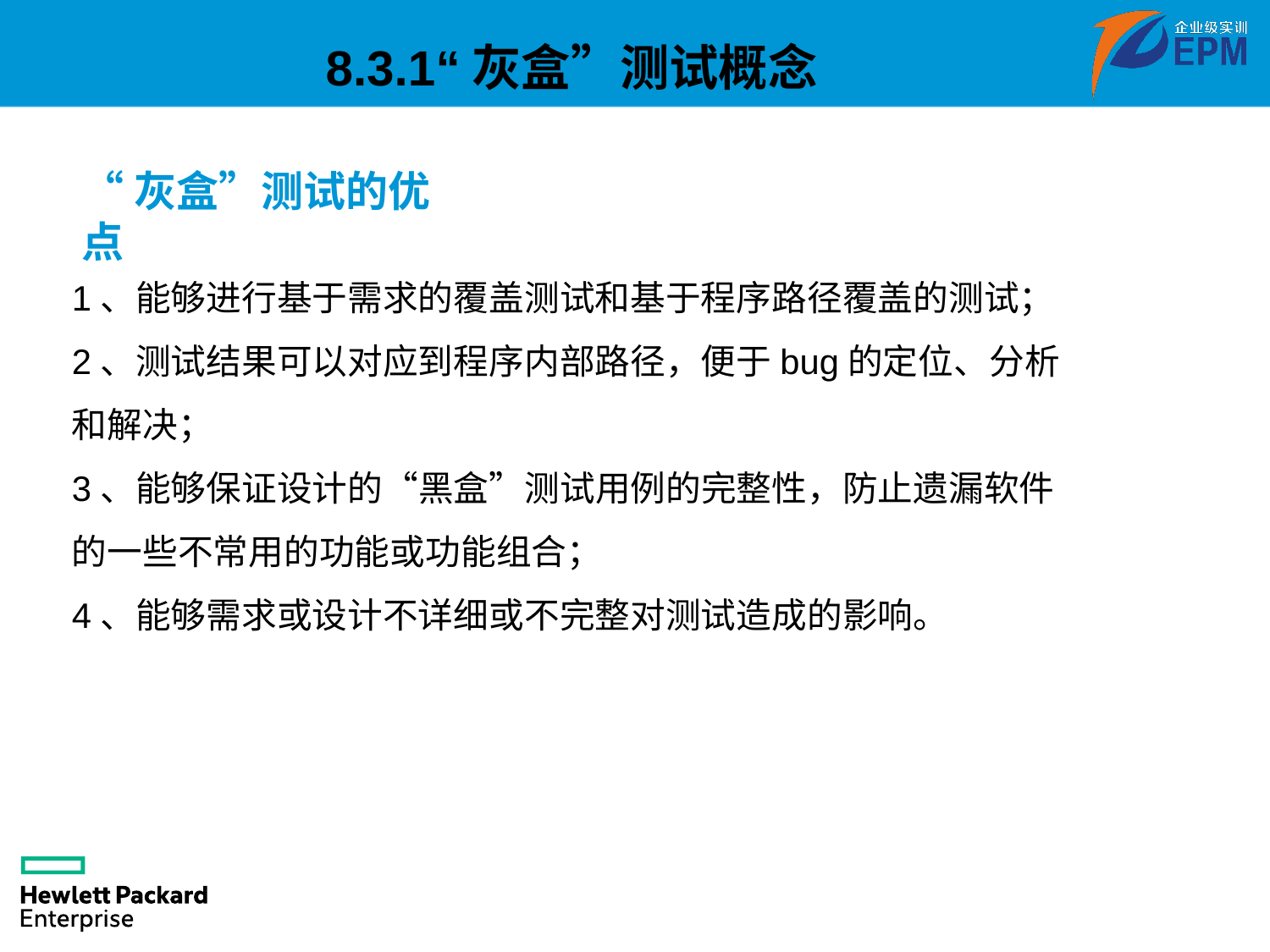

8.3.1“灰盒”测试概念
“灰盒”测试的优点
1、能够进行基于需求的覆盖测试和基于程序路径覆盖的测试；
2、测试结果可以对应到程序内部路径，便于bug的定位、分析和解决；
3、能够保证设计的“黑盒”测试用例的完整性，防止遗漏软件的一些不常用的功能或功能组合；
4、能够需求或设计不详细或不完整对测试造成的影响。